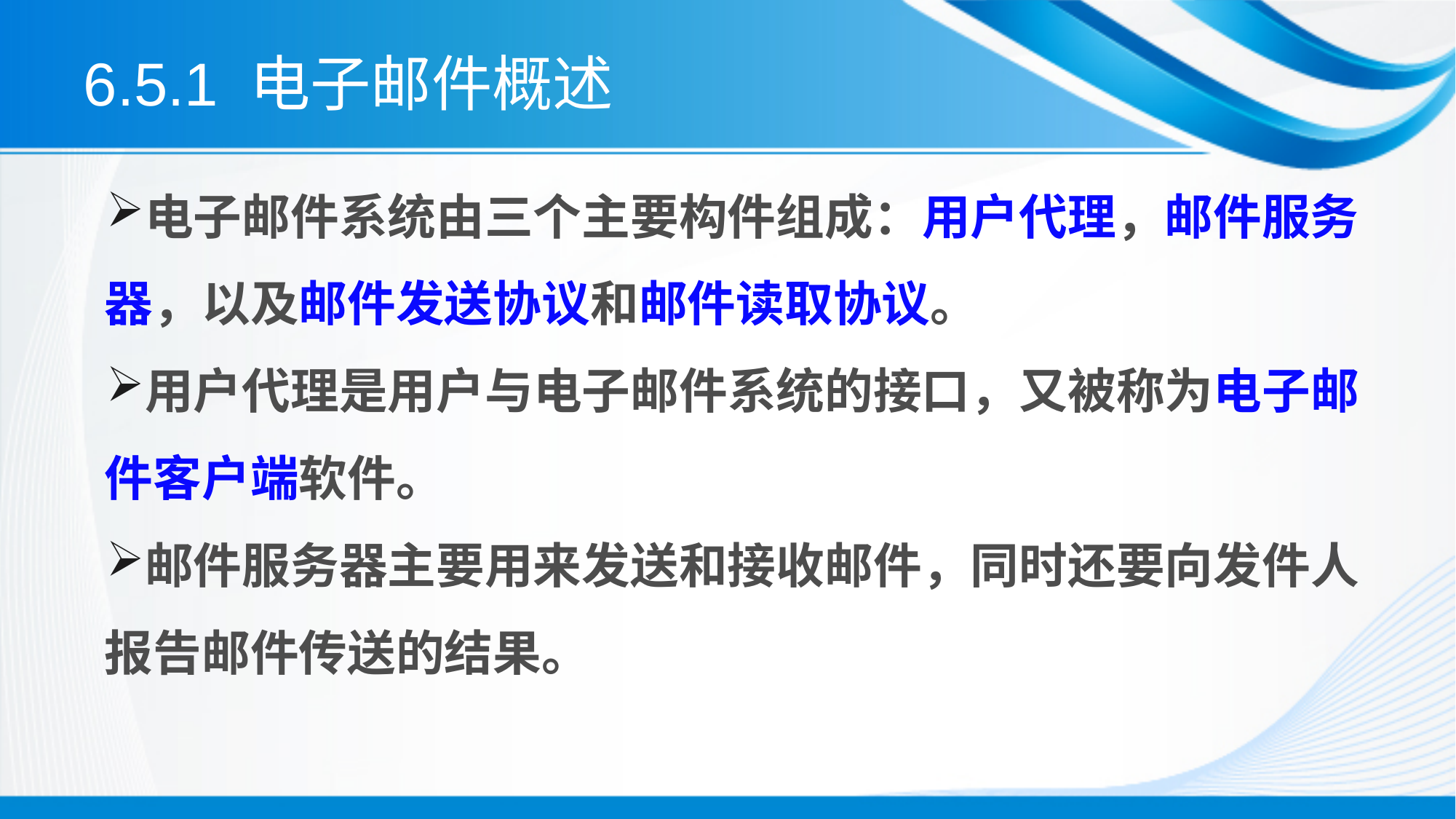

# 6.5.1 电子邮件概述
电子邮件系统由三个主要构件组成：用户代理，邮件服务器，以及邮件发送协议和邮件读取协议。
用户代理是用户与电子邮件系统的接口，又被称为电子邮件客户端软件。
邮件服务器主要用来发送和接收邮件，同时还要向发件人报告邮件传送的结果。